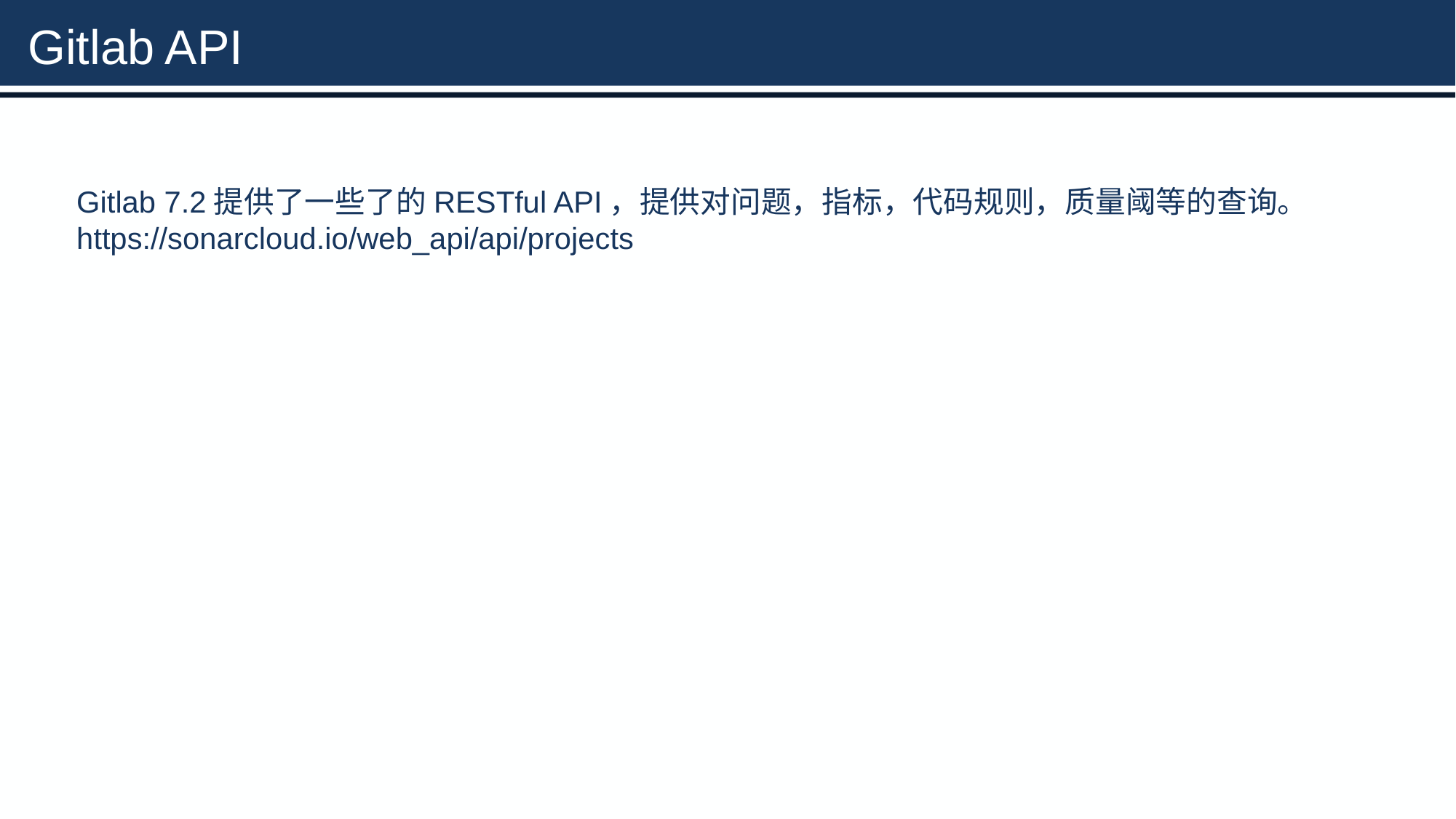

# Gitlab API
Gitlab 7.2提供了一些了的RESTful API，提供对问题，指标，代码规则，质量阈等的查询。
https://sonarcloud.io/web_api/api/projects